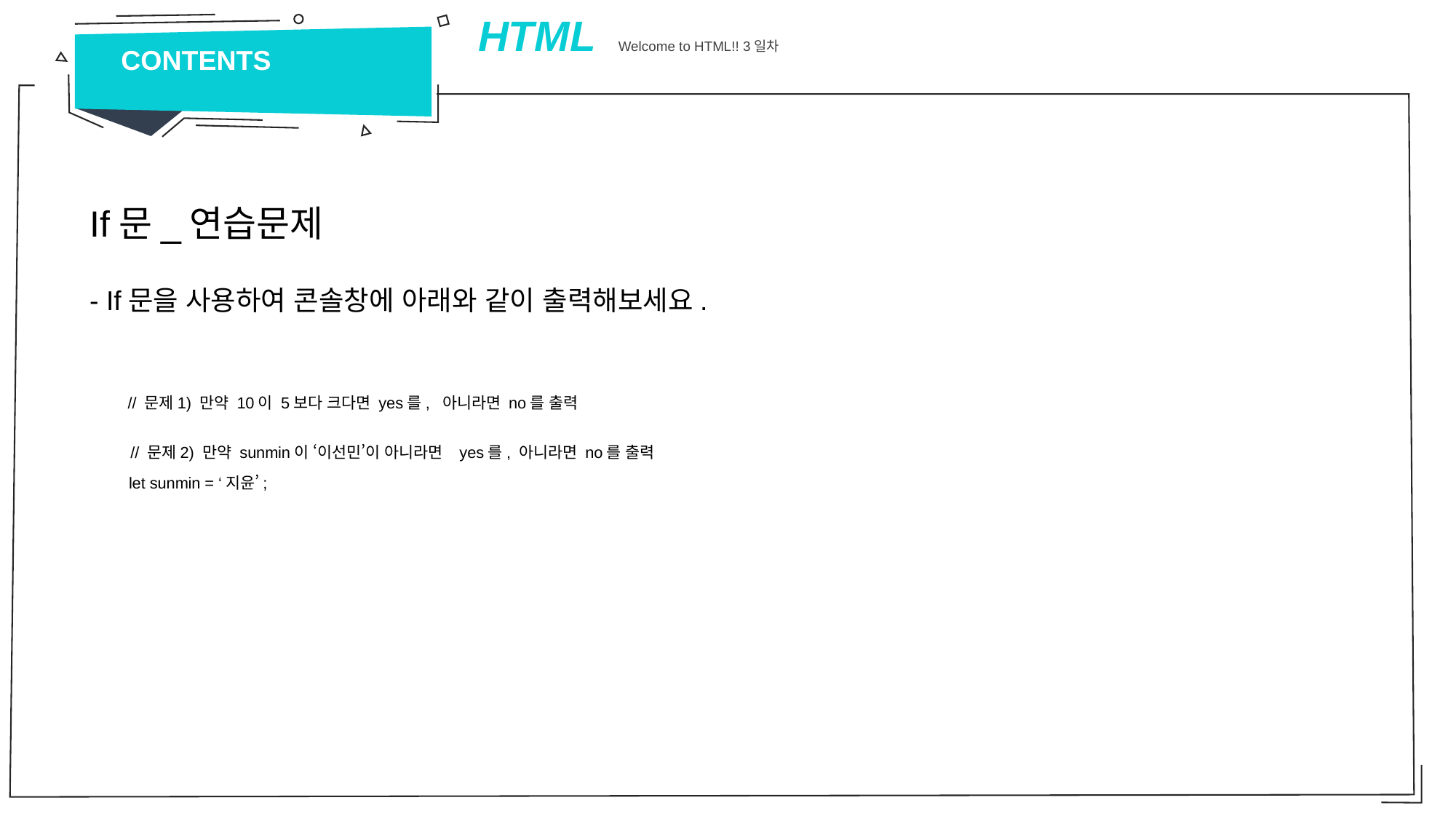

HTML  Welcome to HTML!! 3일차

CONTENTS

If문_연습문제
- If문을 사용하여 콘솔창에 아래와 같이 출력해보세요.

     // 문제1) 만약 10이 5보다 크다면 yes를,  아니라면 no를 출력
	// 문제2) 만약 sunmin이 ‘이선민’이 아니라면   yes를, 아니라면 no를 출력
         let sunmin = ‘지윤’;